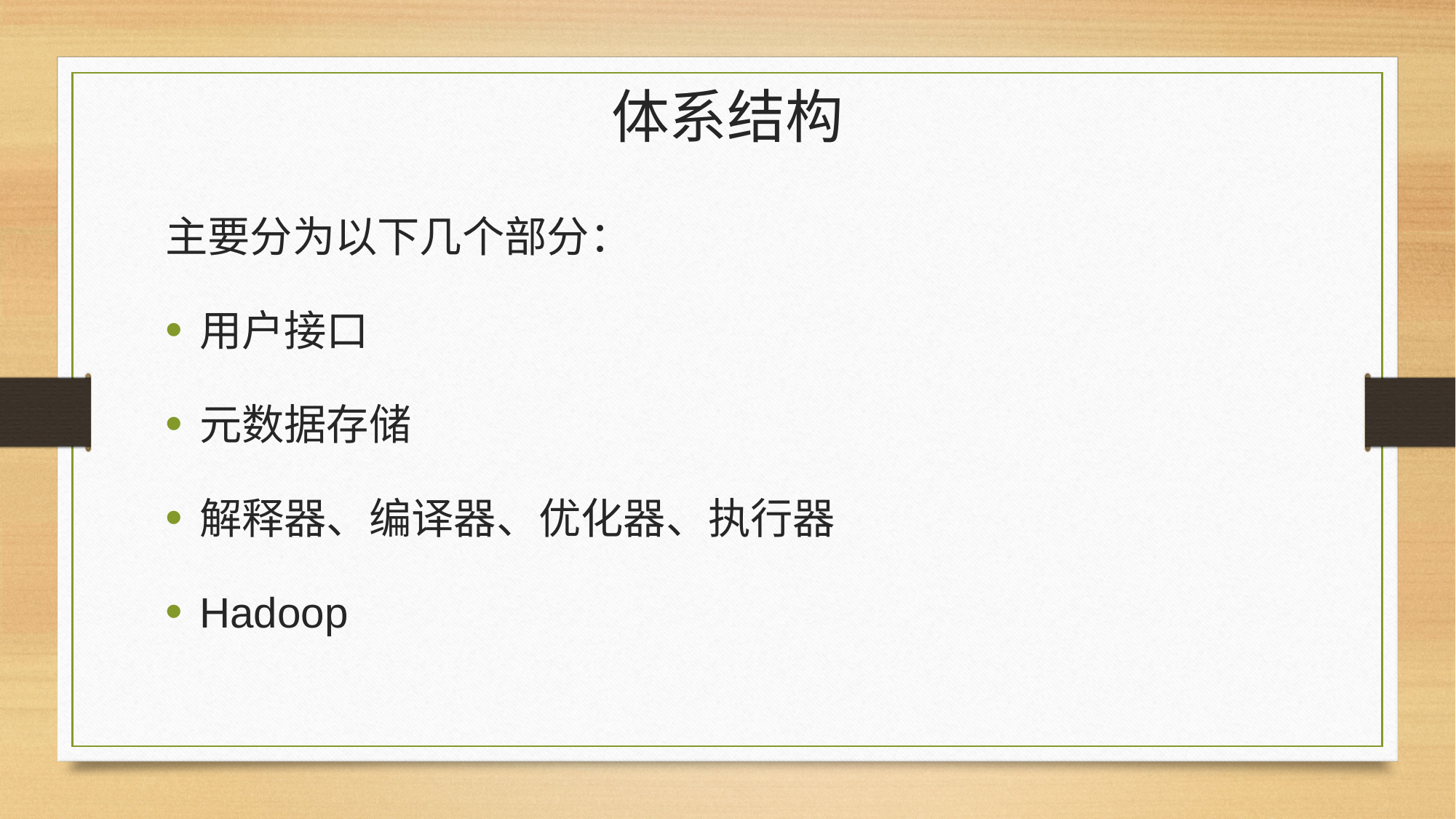

# 体系结构
主要分为以下几个部分：
用户接口
元数据存储
解释器、编译器、优化器、执行器
Hadoop